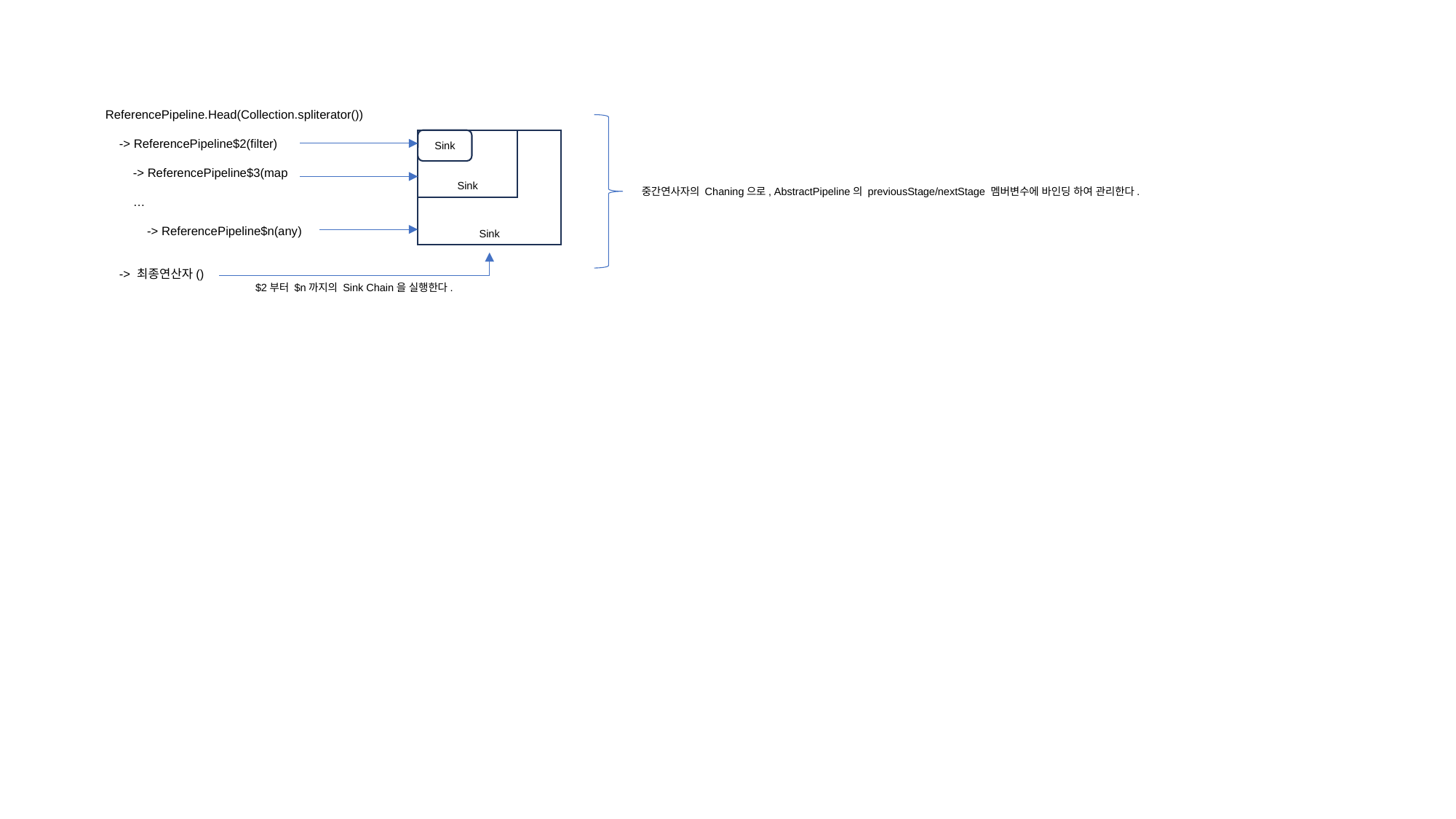

ReferencePipeline.Head(Collection.spliterator())

    -> ReferencePipeline$2(filter)

        -> ReferencePipeline$3(map

        …

            -> ReferencePipeline$n(any)

    -> 최종연산자()

Sink
Sink
Sink
중간연사자의 Chaning으로, AbstractPipeline의 previousStage/nextStage 멤버변수에 바인딩 하여 관리한다.
$2부터 $n까지의 Sink Chain을 실행한다.